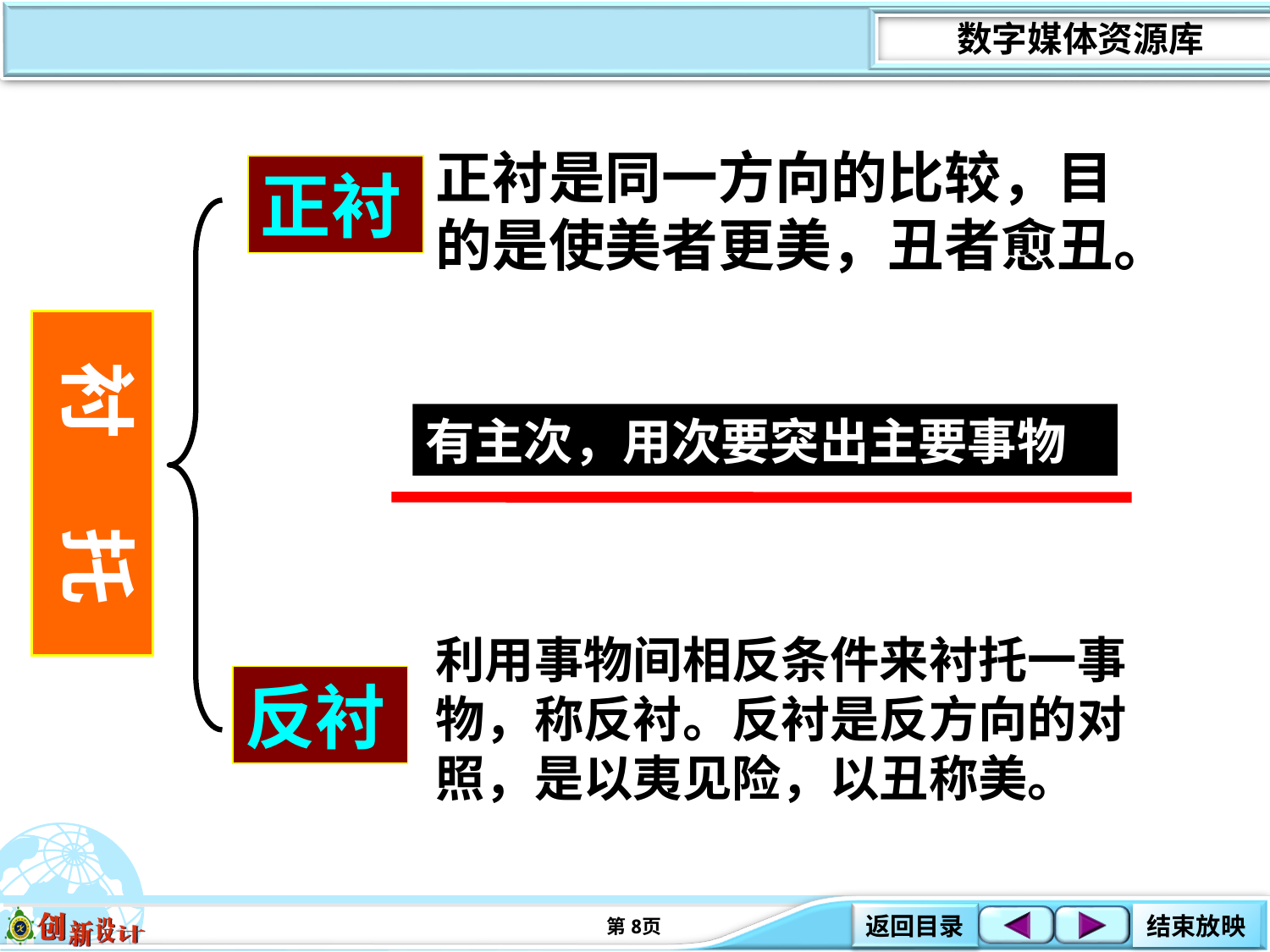

正衬是同一方向的比较，目的是使美者更美，丑者愈丑。
正衬

衬     托
有主次，用次要突出主要事物

利用事物间相反条件来衬托一事物，称反衬。反衬是反方向的对照，是以夷见险，以丑称美。
反衬